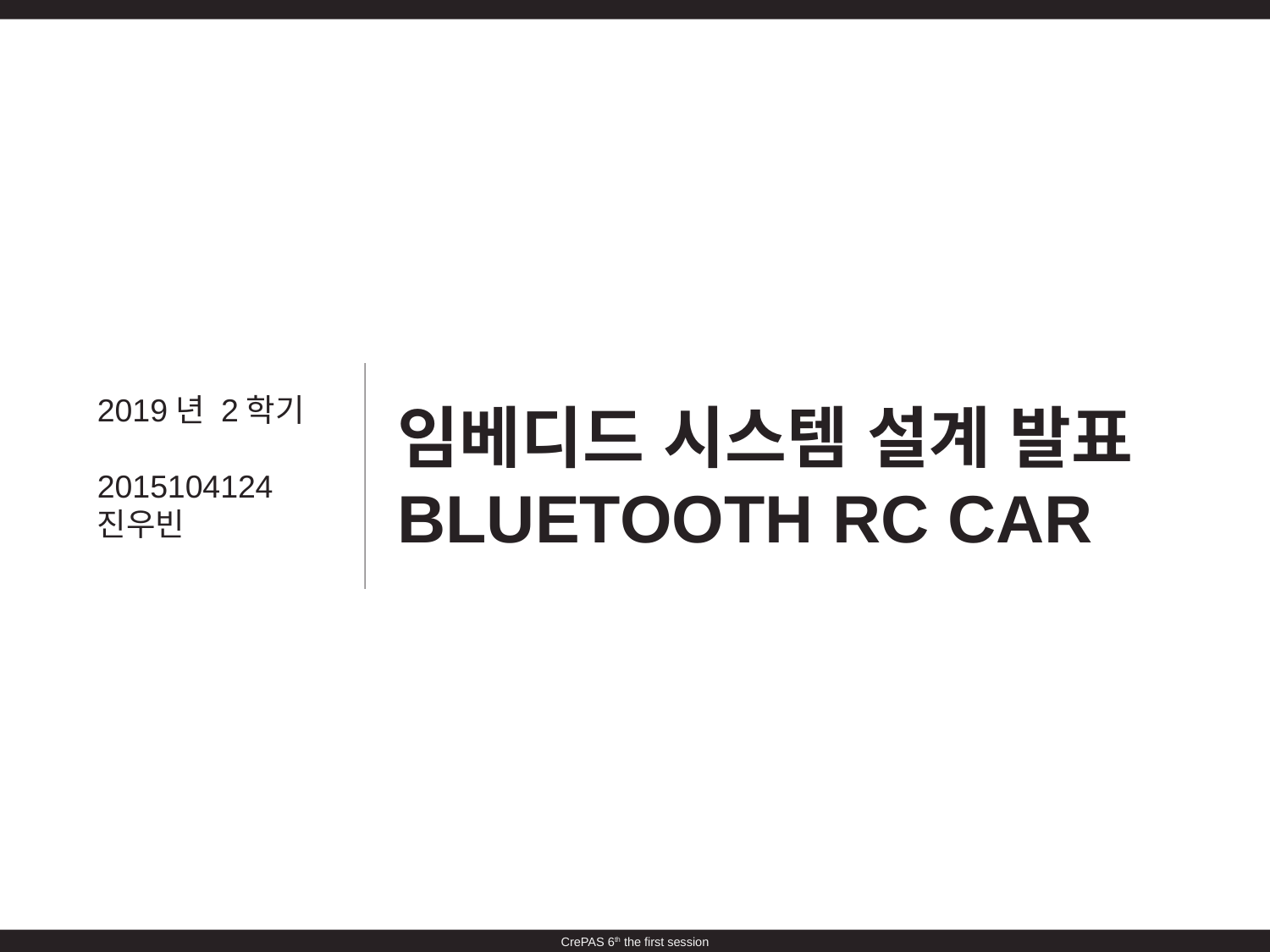

2019년 2학기

2015104124
진우빈
임베디드 시스템 설계 발표
BLUETOOTH RC CAR

CrePAS 6th the first session